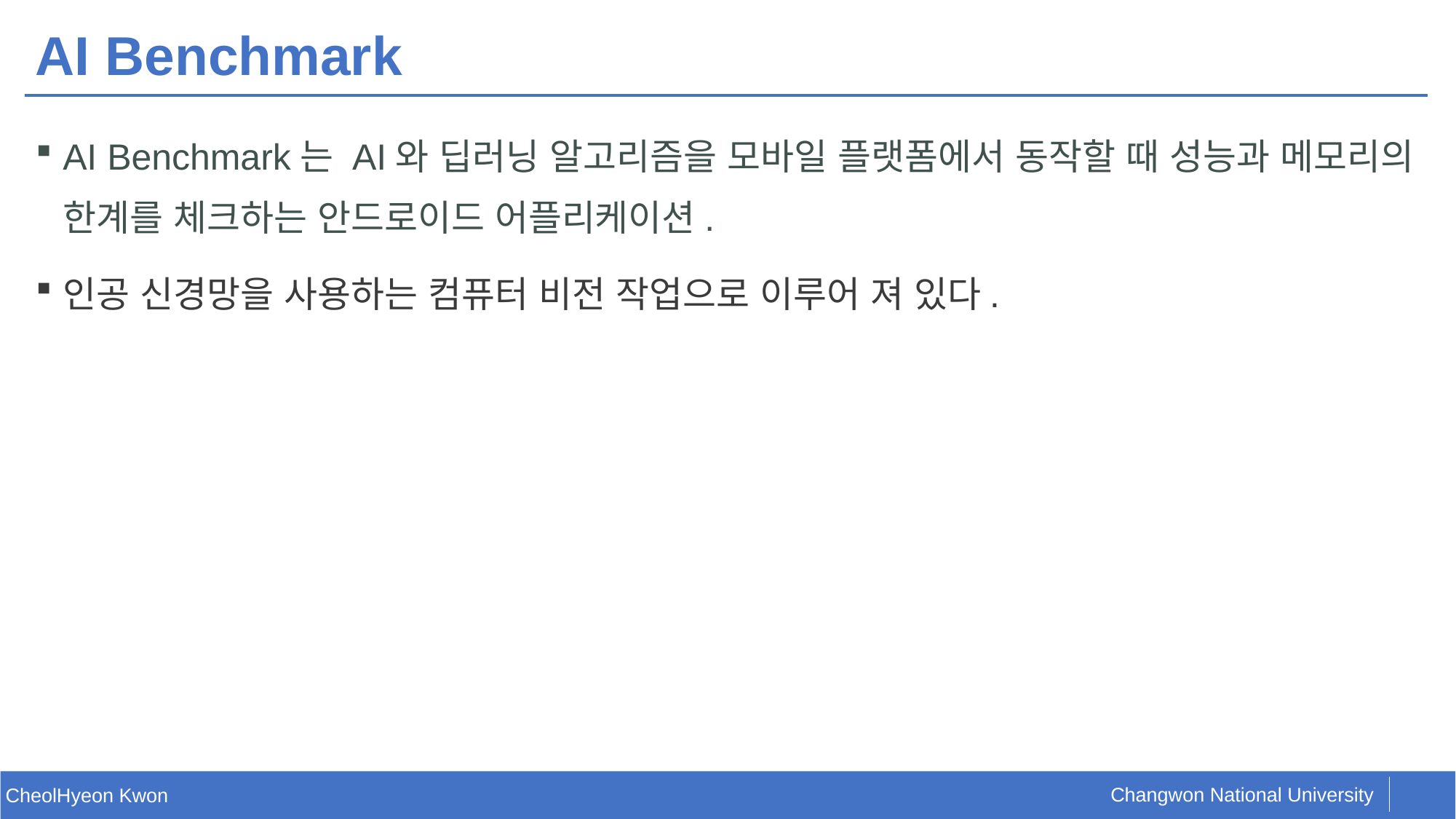

# AI Benchmark
AI Benchmark는 AI와 딥러닝 알고리즘을 모바일 플랫폼에서 동작할 때 성능과 메모리의 한계를 체크하는 안드로이드 어플리케이션.
인공 신경망을 사용하는 컴퓨터 비전 작업으로 이루어 져 있다.